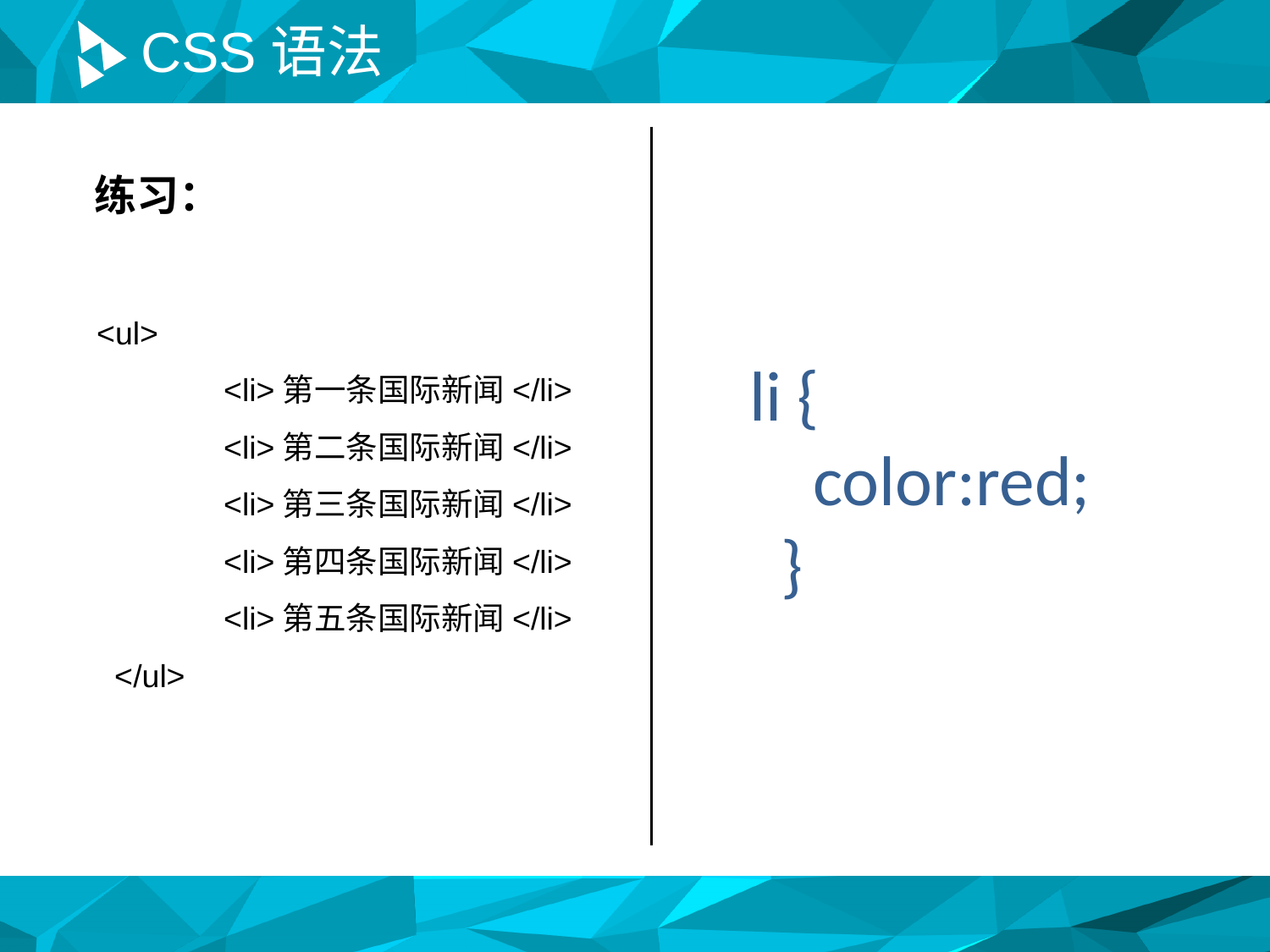

# CSS语法
练习：
<ul>
	<li>第一条国际新闻</li>
	<li>第二条国际新闻</li>
	<li>第三条国际新闻</li>
	<li>第四条国际新闻</li>
	<li>第五条国际新闻</li>
  </ul>
li {
    color:red;
  }